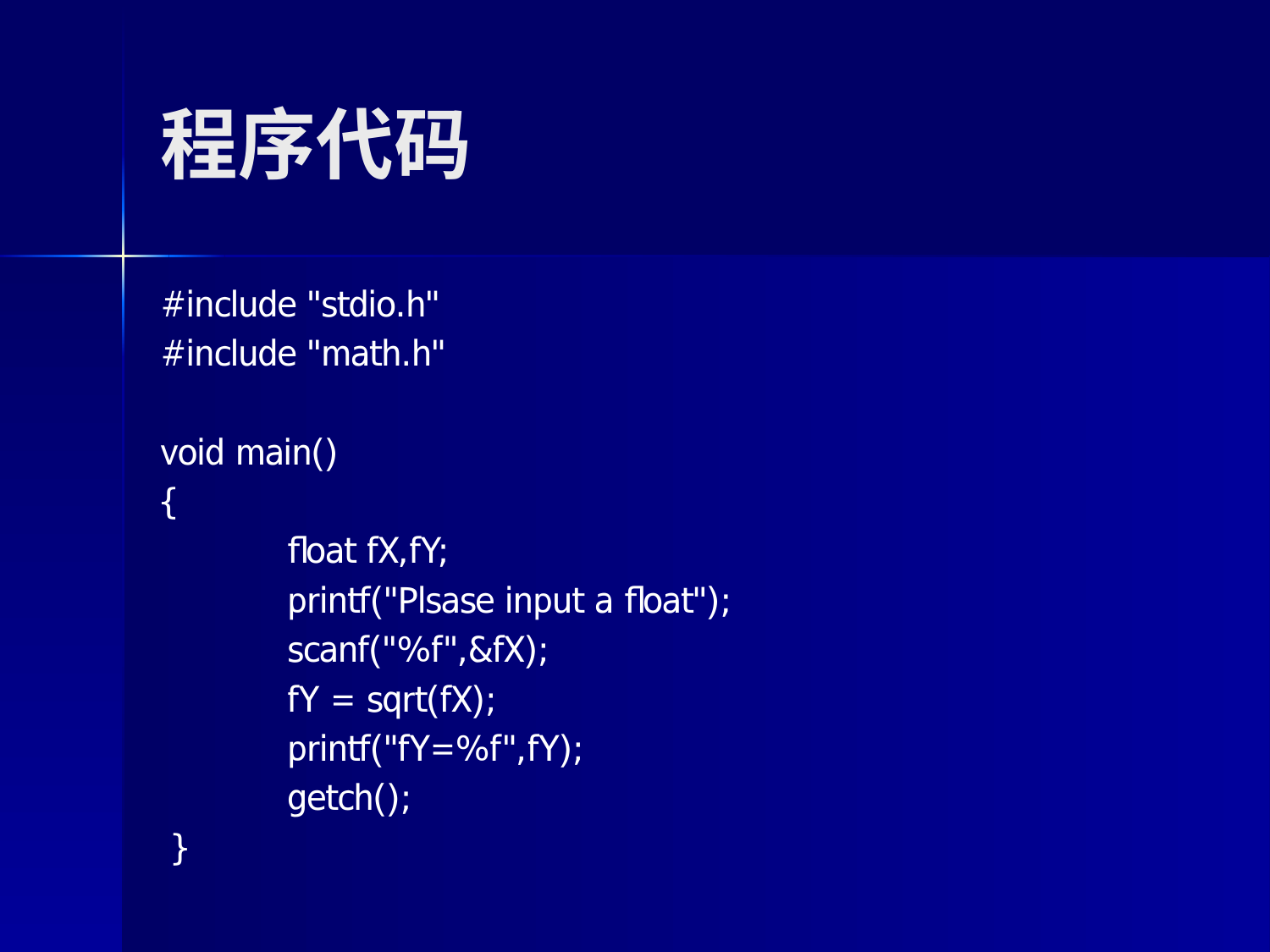

# 程序代码
#include "stdio.h"
#include "math.h"

void main()
{
	float fX,fY;
	printf("Plsase input a float");
	scanf("%f",&fX);
	fY = sqrt(fX);
	printf("fY=%f",fY);
	getch();
 }